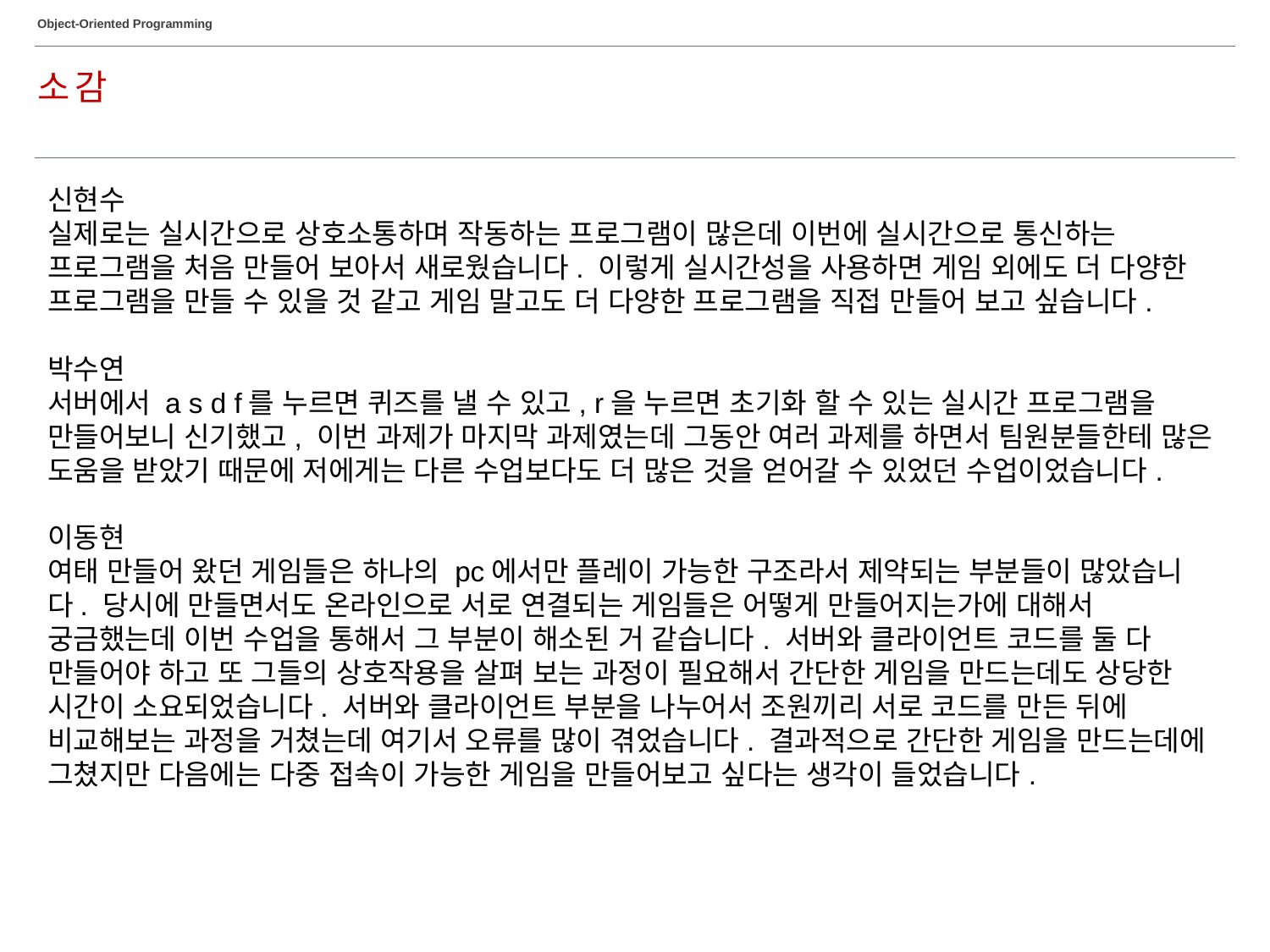

Object-Oriented Programming
소감
신현수
실제로는 실시간으로 상호소통하며 작동하는 프로그램이 많은데 이번에 실시간으로 통신하는 프로그램을 처음 만들어 보아서 새로웠습니다. 이렇게 실시간성을 사용하면 게임 외에도 더 다양한 프로그램을 만들 수 있을 것 같고 게임 말고도 더 다양한 프로그램을 직접 만들어 보고 싶습니다.

박수연
서버에서 a s d f를 누르면 퀴즈를 낼 수 있고, r을 누르면 초기화 할 수 있는 실시간 프로그램을 만들어보니 신기했고, 이번 과제가 마지막 과제였는데 그동안 여러 과제를 하면서 팀원분들한테 많은 도움을 받았기 때문에 저에게는 다른 수업보다도 더 많은 것을 얻어갈 수 있었던 수업이었습니다.

이동현
여태 만들어 왔던 게임들은 하나의 pc에서만 플레이 가능한 구조라서 제약되는 부분들이 많았습니다. 당시에 만들면서도 온라인으로 서로 연결되는 게임들은 어떻게 만들어지는가에 대해서 궁금했는데 이번 수업을 통해서 그 부분이 해소된 거 같습니다. 서버와 클라이언트 코드를 둘 다 만들어야 하고 또 그들의 상호작용을 살펴 보는 과정이 필요해서 간단한 게임을 만드는데도 상당한 시간이 소요되었습니다. 서버와 클라이언트 부분을 나누어서 조원끼리 서로 코드를 만든 뒤에 비교해보는 과정을 거쳤는데 여기서 오류를 많이 겪었습니다. 결과적으로 간단한 게임을 만드는데에 그쳤지만 다음에는 다중 접속이 가능한 게임을 만들어보고 싶다는 생각이 들었습니다.